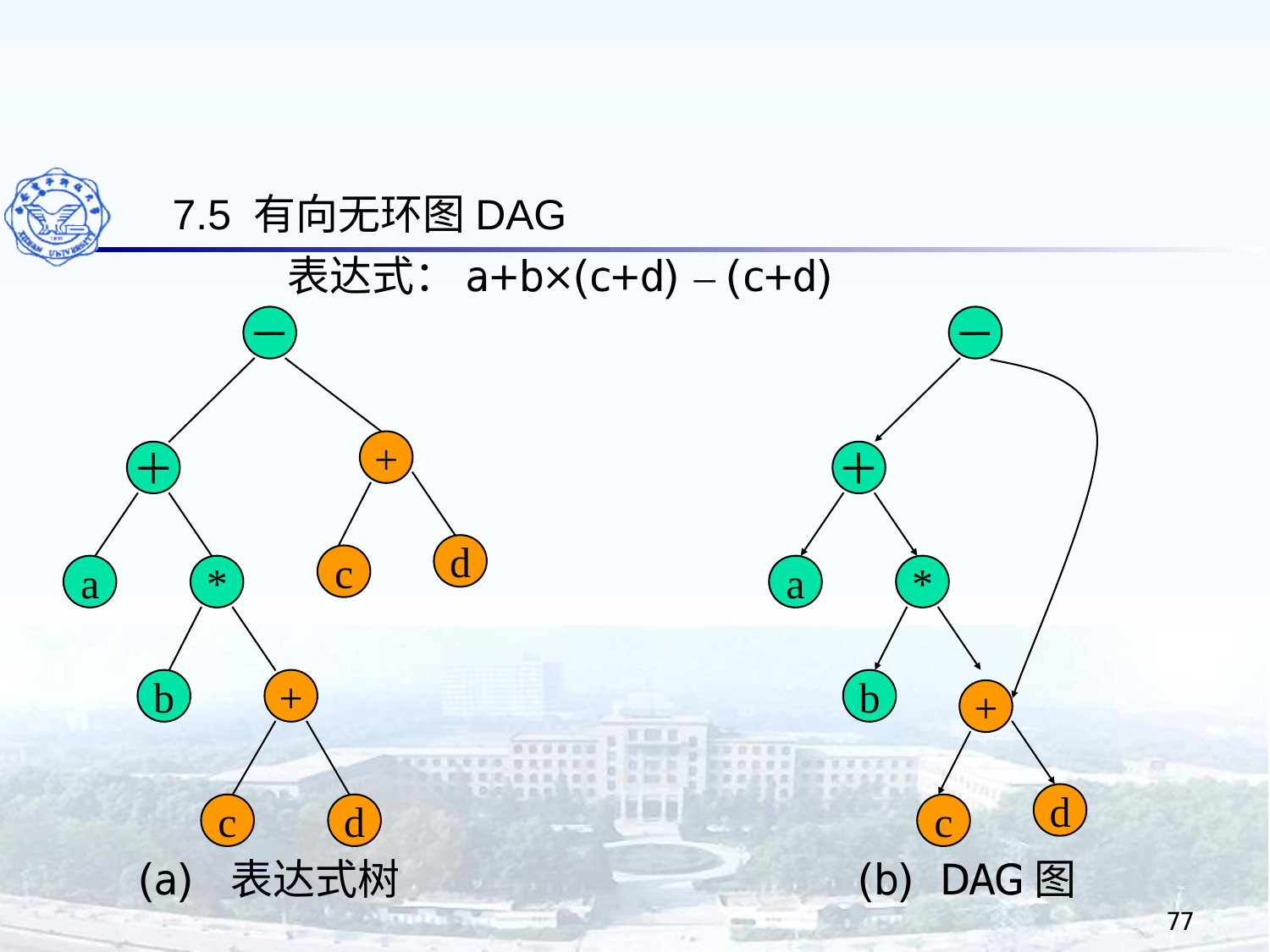

7.5 有向无环图DAG
表达式：a+b×(c+d) – (c+d)
－
－

+
＋
＋

d
c
a
*
a
*

b
+
b
+

d
c
d
c
(a)  表达式树
(b)  DAG图
77